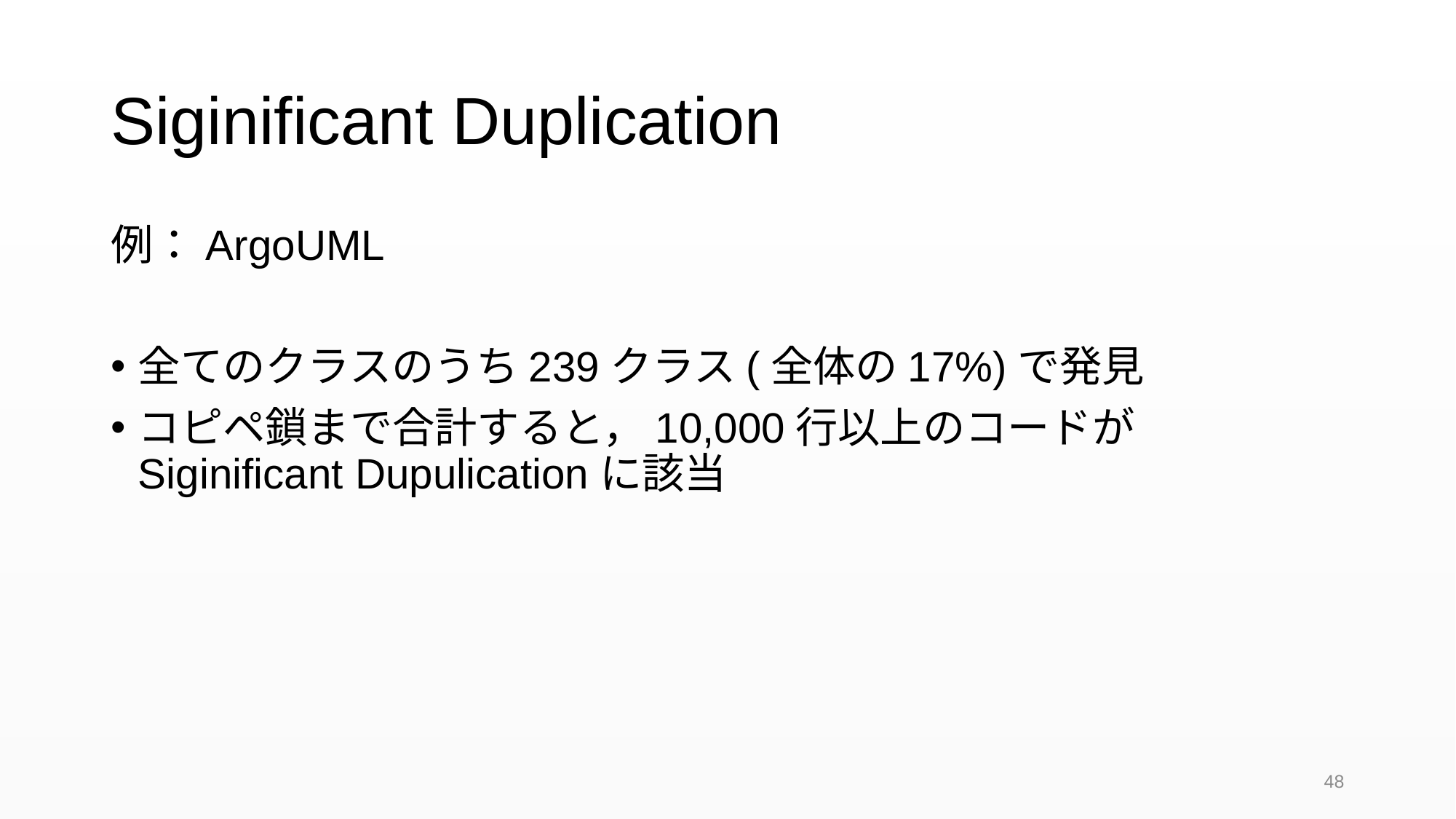

# Siginificant Duplication
例：ArgoUML

全てのクラスのうち239クラス(全体の17%)で発見
コピペ鎖まで合計すると，10,000行以上のコードがSiginificant Dupulicationに該当

48